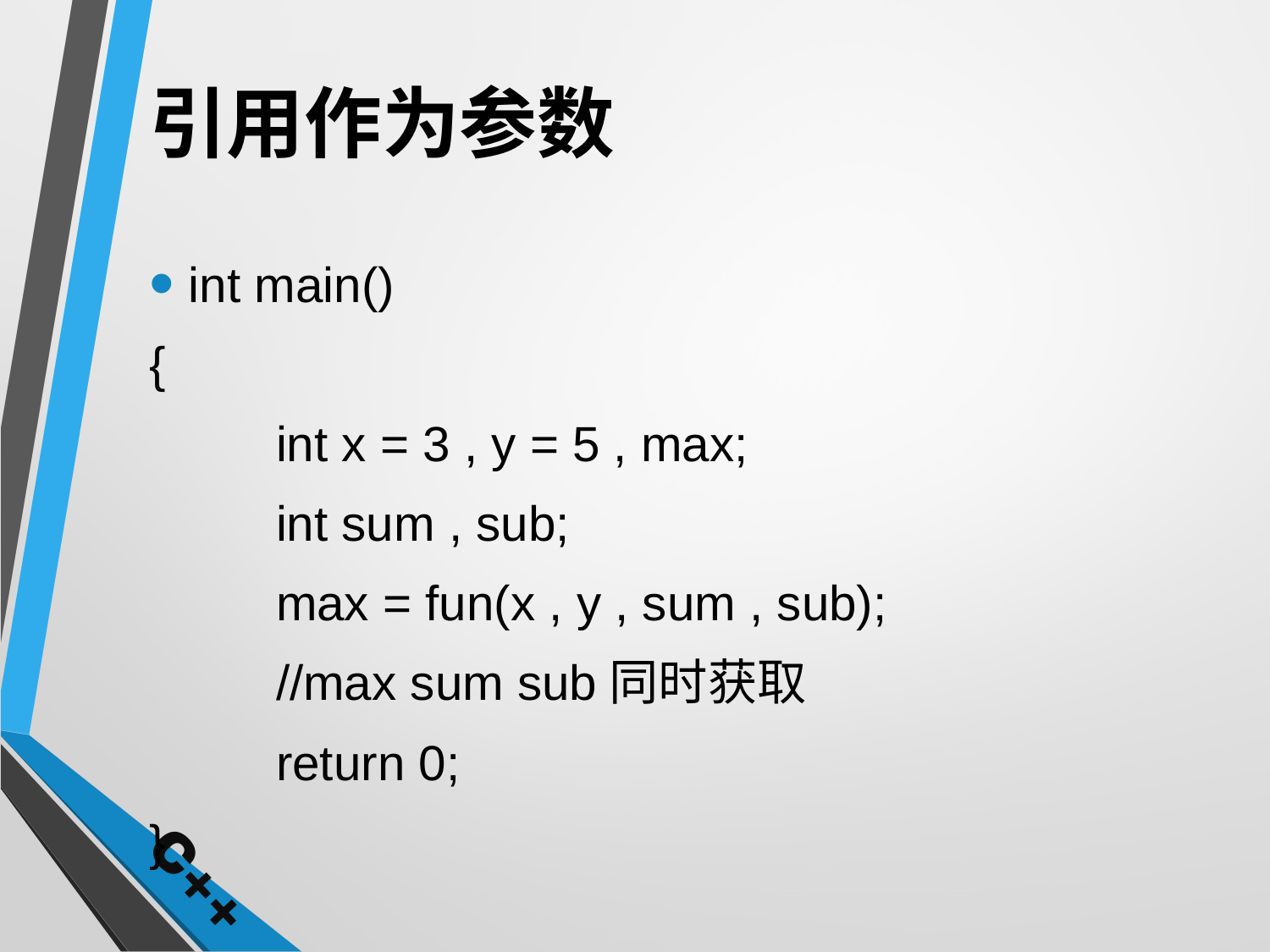

# 引用作为参数
int main()
{
	int x = 3 , y = 5 , max;
	int sum , sub;
	max = fun(x , y , sum , sub);
	//max sum sub同时获取
	return 0;
}